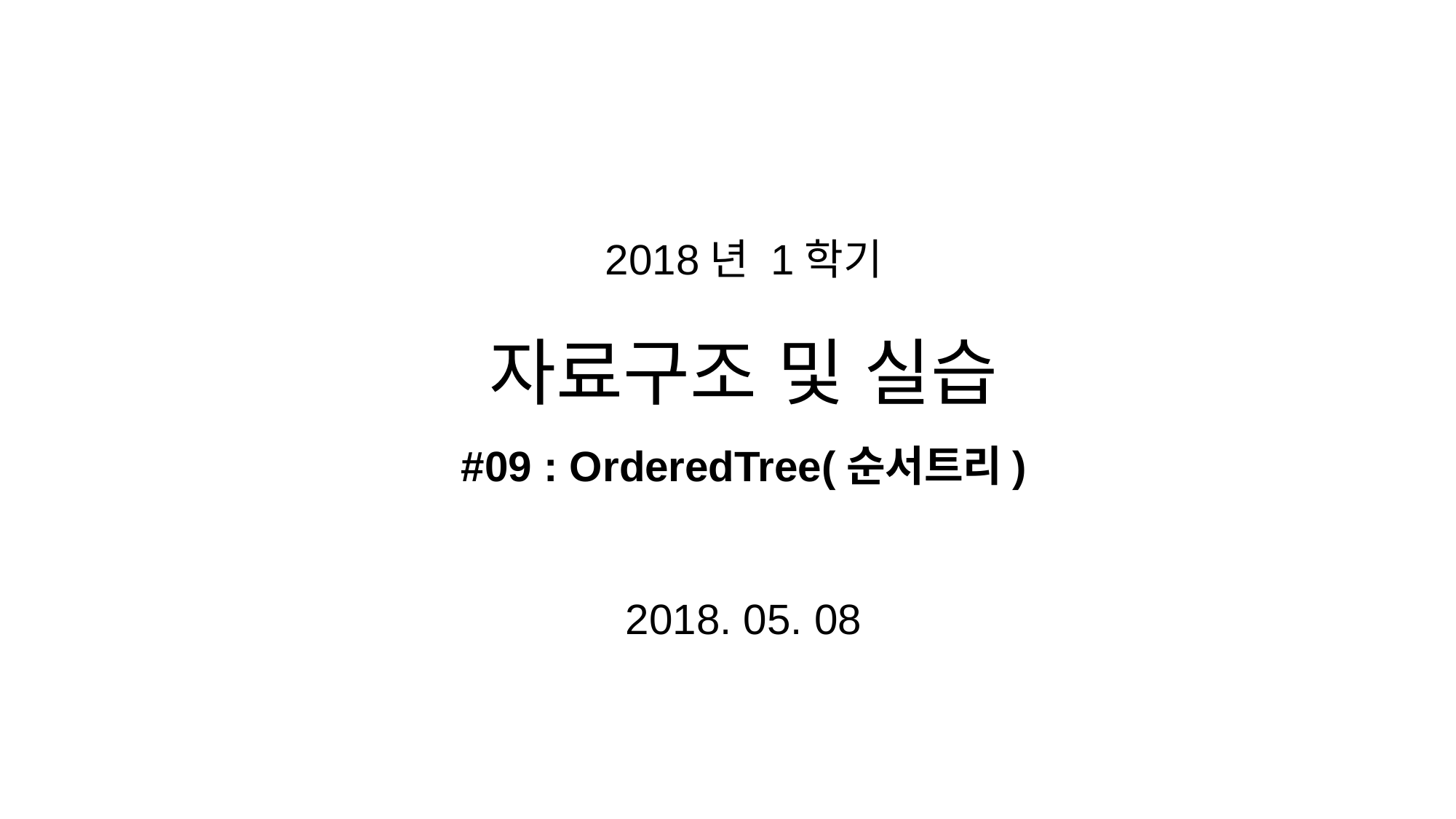

# 2018년 1학기 자료구조 및 실습 #09 : OrderedTree(순서트리) 2018. 05. 08